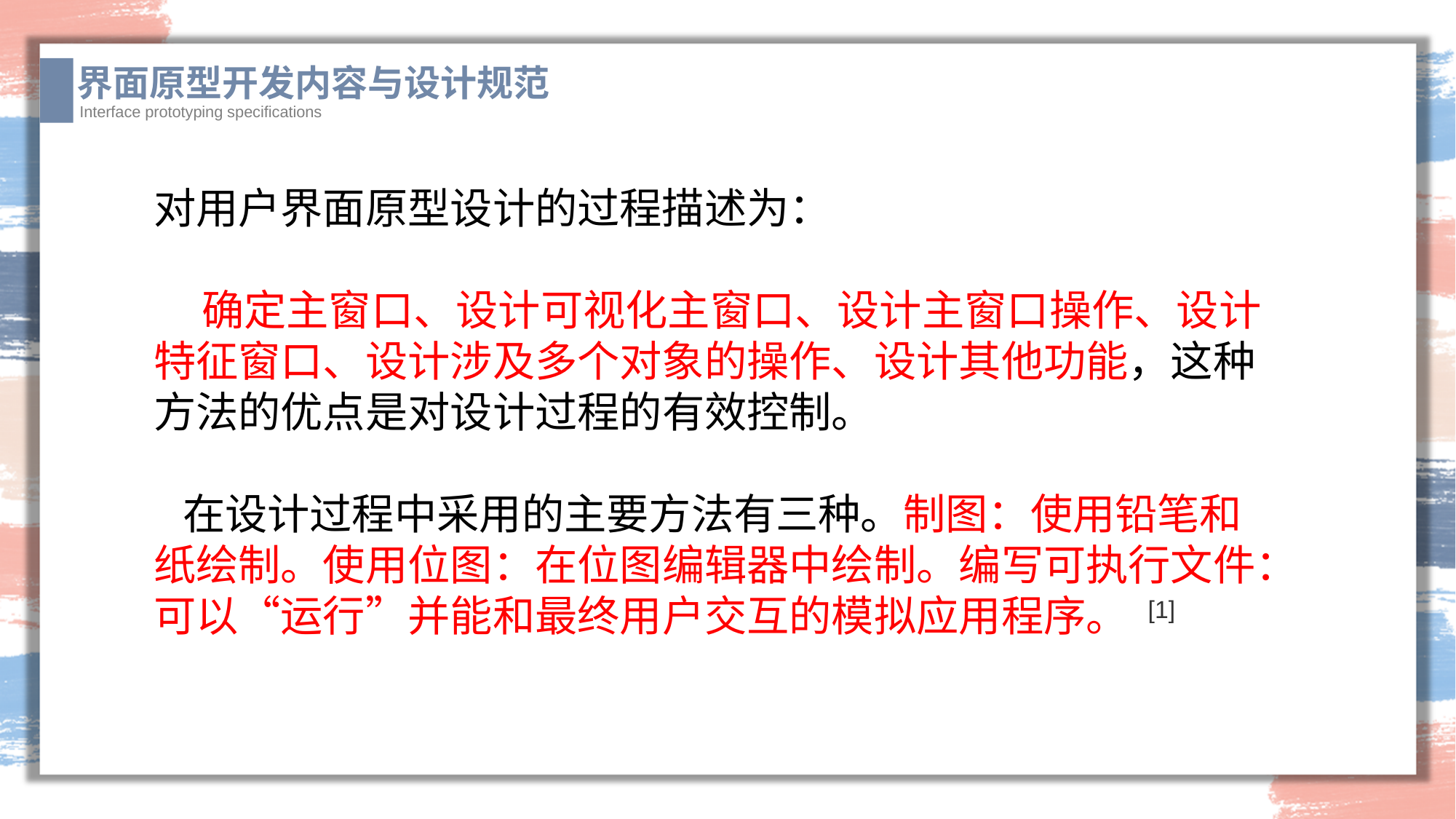

界面原型开发内容与设计规范
Interface prototyping specifications

对用户界面原型设计的过程描述为：

    确定主窗口、设计可视化主窗口、设计主窗口操作、设计特征窗口、设计涉及多个对象的操作、设计其他功能，这种方法的优点是对设计过程的有效控制。

  在设计过程中采用的主要方法有三种。制图：使用铅笔和纸绘制。使用位图：在位图编辑器中绘制。编写可执行文件：可以“运行”并能和最终用户交互的模拟应用程序。 [1]